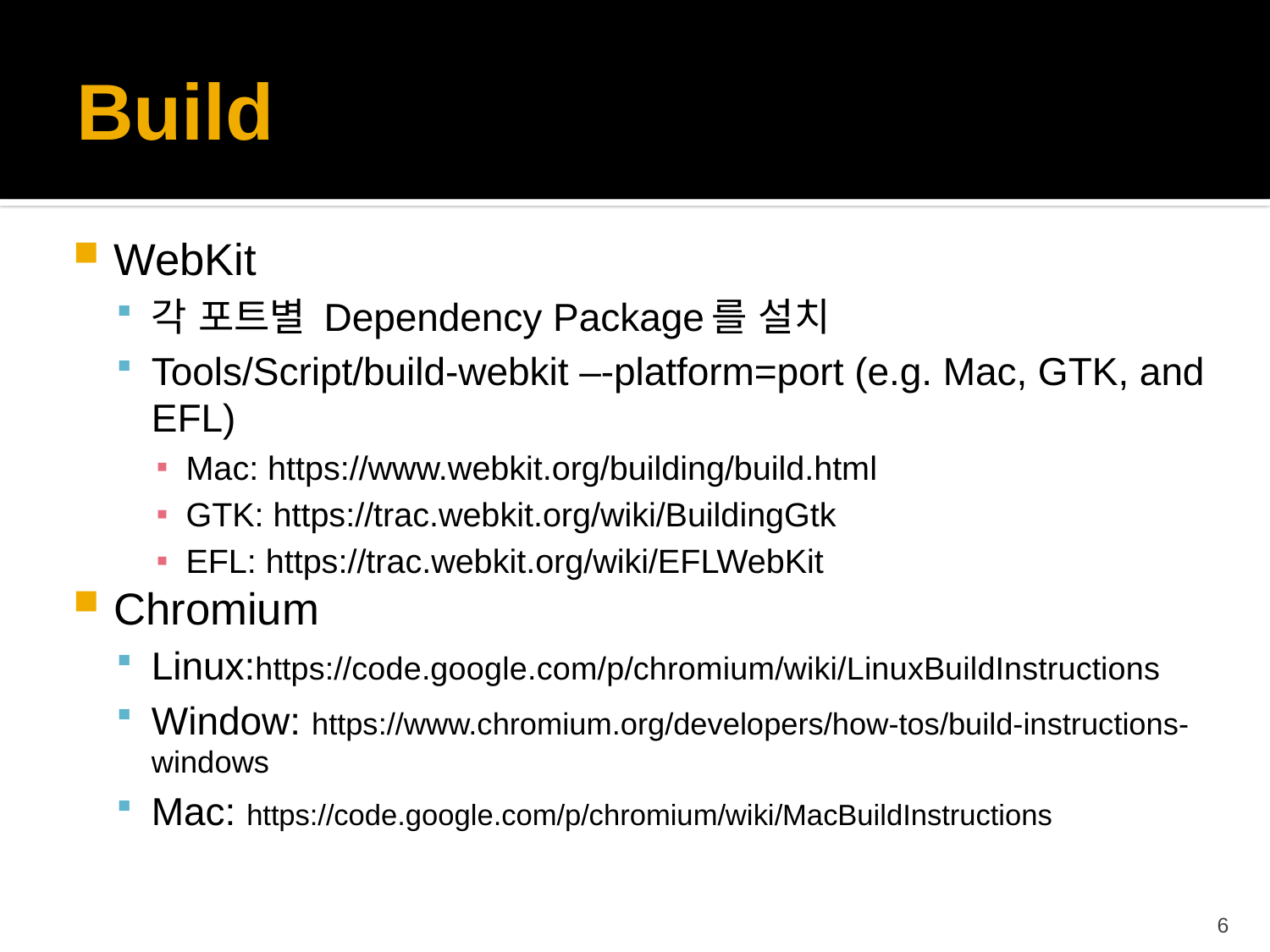

# Build
WebKit
각 포트별 Dependency Package를 설치
Tools/Script/build-webkit –-platform=port (e.g. Mac, GTK, and EFL)
Mac: https://www.webkit.org/building/build.html
GTK: https://trac.webkit.org/wiki/BuildingGtk
EFL: https://trac.webkit.org/wiki/EFLWebKit
Chromium
Linux:https://code.google.com/p/chromium/wiki/LinuxBuildInstructions
Window: https://www.chromium.org/developers/how-tos/build-instructions-windows
Mac: https://code.google.com/p/chromium/wiki/MacBuildInstructions

6